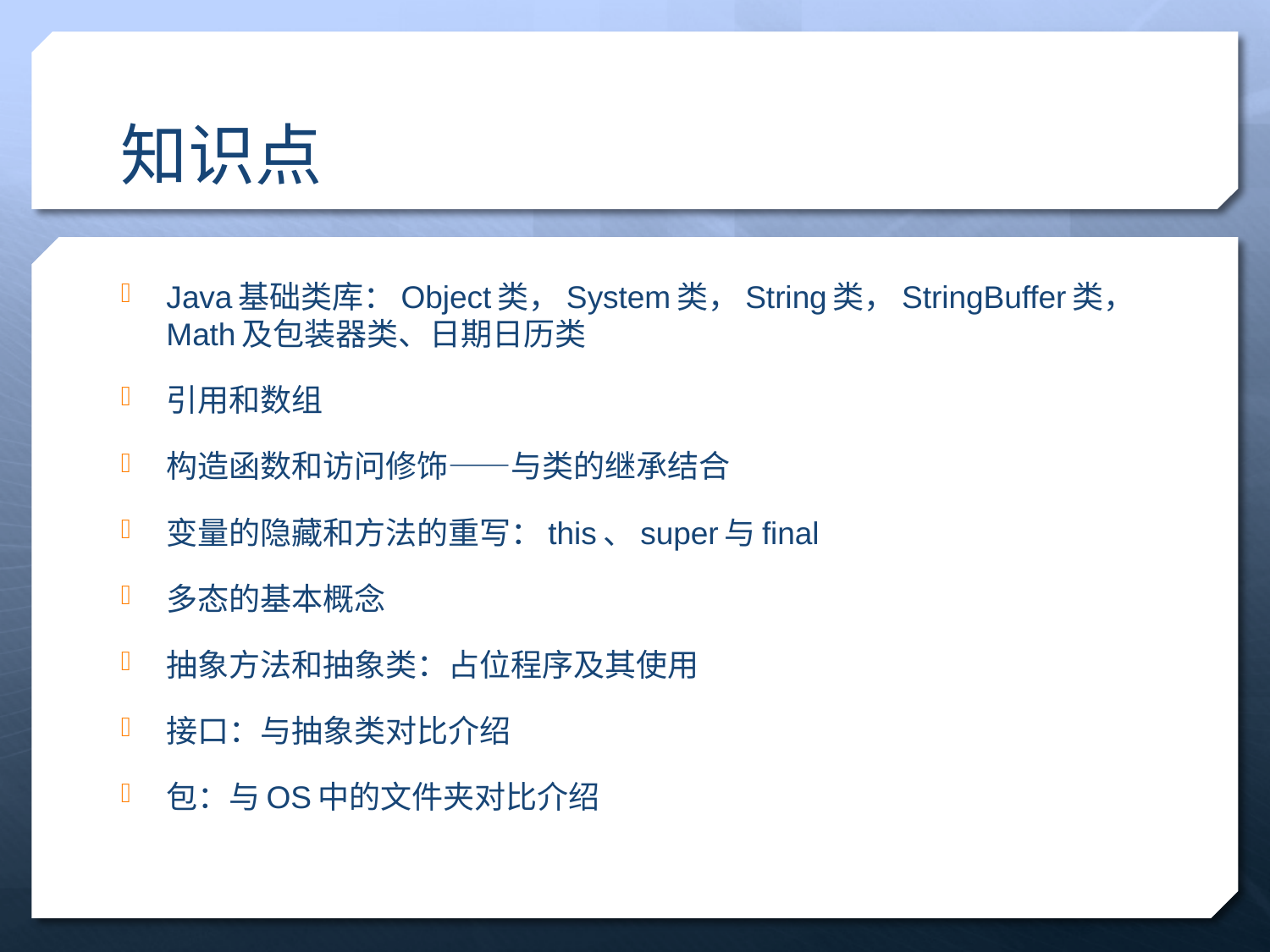

# 知识点
Java基础类库：Object类，System类，String类，StringBuffer类，Math及包装器类、日期日历类
引用和数组
构造函数和访问修饰——与类的继承结合
变量的隐藏和方法的重写：this、super与final
多态的基本概念
抽象方法和抽象类：占位程序及其使用
接口：与抽象类对比介绍
包：与OS中的文件夹对比介绍